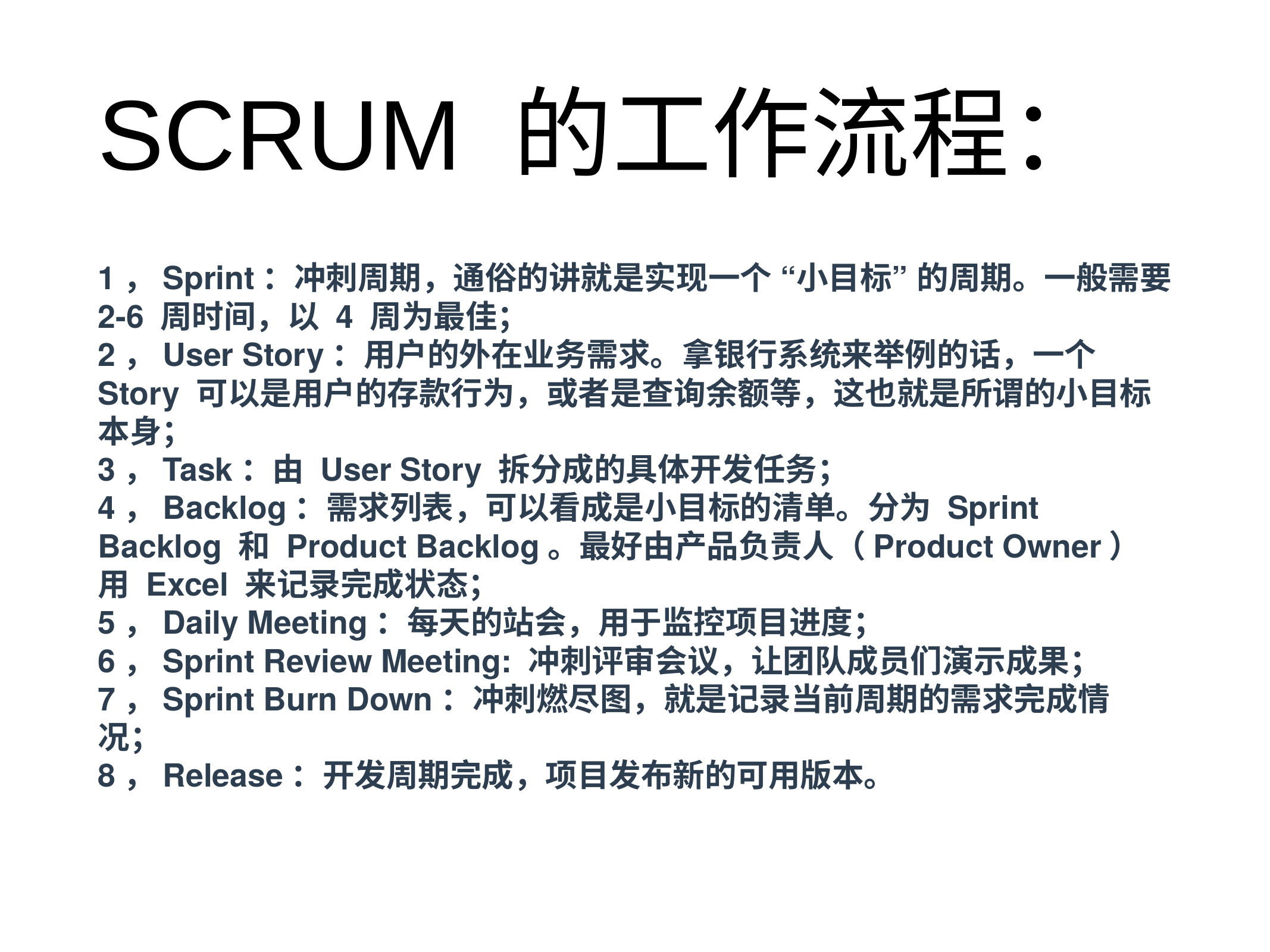

1，Sprint：冲刺周期，通俗的讲就是实现一个 “小目标” 的周期。一般需要 2-6 周时间，以 4 周为最佳；
2，User Story：用户的外在业务需求。拿银行系统来举例的话，一个 Story 可以是用户的存款行为，或者是查询余额等，这也就是所谓的小目标本身；
3，Task：由 User Story 拆分成的具体开发任务；
4，Backlog：需求列表，可以看成是小目标的清单。分为 Sprint Backlog 和 Product Backlog。最好由产品负责人（Product Owner）用 Excel 来记录完成状态；
5，Daily Meeting：每天的站会，用于监控项目进度；
6，Sprint Review Meeting: 冲刺评审会议，让团队成员们演示成果；
7，Sprint Burn Down：冲刺燃尽图，就是记录当前周期的需求完成情况；
8，Release：开发周期完成，项目发布新的可用版本。
# SCRUM 的工作流程：